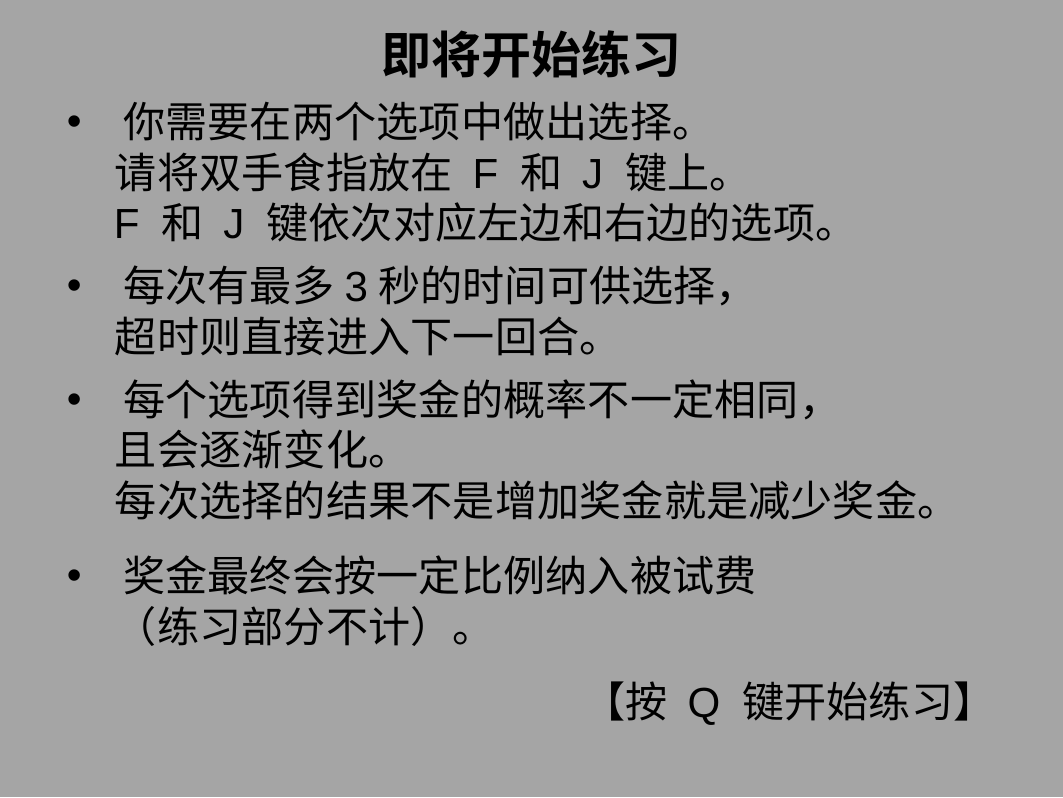

即将开始练习

你需要在两个选项中做出选择。
    请将双手食指放在 F 和 J 键上。
    F 和 J 键依次对应左边和右边的选项。

每次有最多3秒的时间可供选择，
    超时则直接进入下一回合。

每个选项得到奖金的概率不一定相同，
    且会逐渐变化。
    每次选择的结果不是增加奖金就是减少奖金。

奖金最终会按一定比例纳入被试费
    （练习部分不计）。

【按 Q 键开始练习】